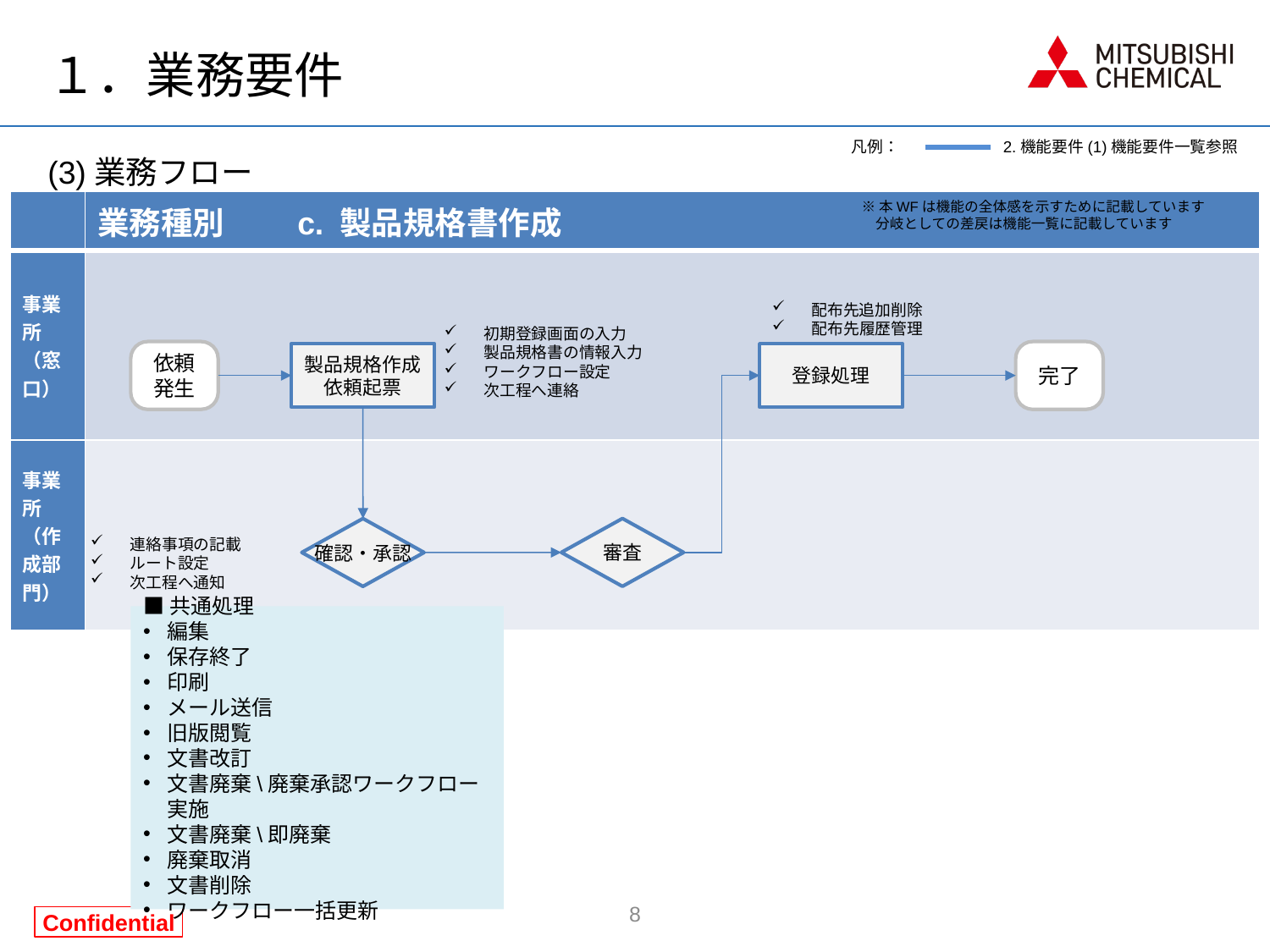

# １．業務要件
凡例：
2.機能要件(1)機能要件一覧参照
(3)業務フロー
※本WFは機能の全体感を示すために記載しています
　分岐としての差戻は機能一覧に記載しています
|  | 業務種別　　c. 製品規格書作成 |
| --- | --- |
| 事業所 （窓口） |  |
| 事業所（作成部門） |  |
配布先追加削除
配布先履歴管理
初期登録画面の入力
製品規格書の情報入力
ワークフロー設定
次工程へ連絡

依頼発生
完了
製品規格作成
依頼起票
登録処理
連絡事項の記載
ルート設定
次工程へ通知
審査
確認・承認
■共通処理
編集
保存終了
印刷
メール送信
旧版閲覧
文書改訂
文書廃棄\廃棄承認ワークフロー実施
文書廃棄\即廃棄
廃棄取消
文書削除
ワークフロー一括更新
8